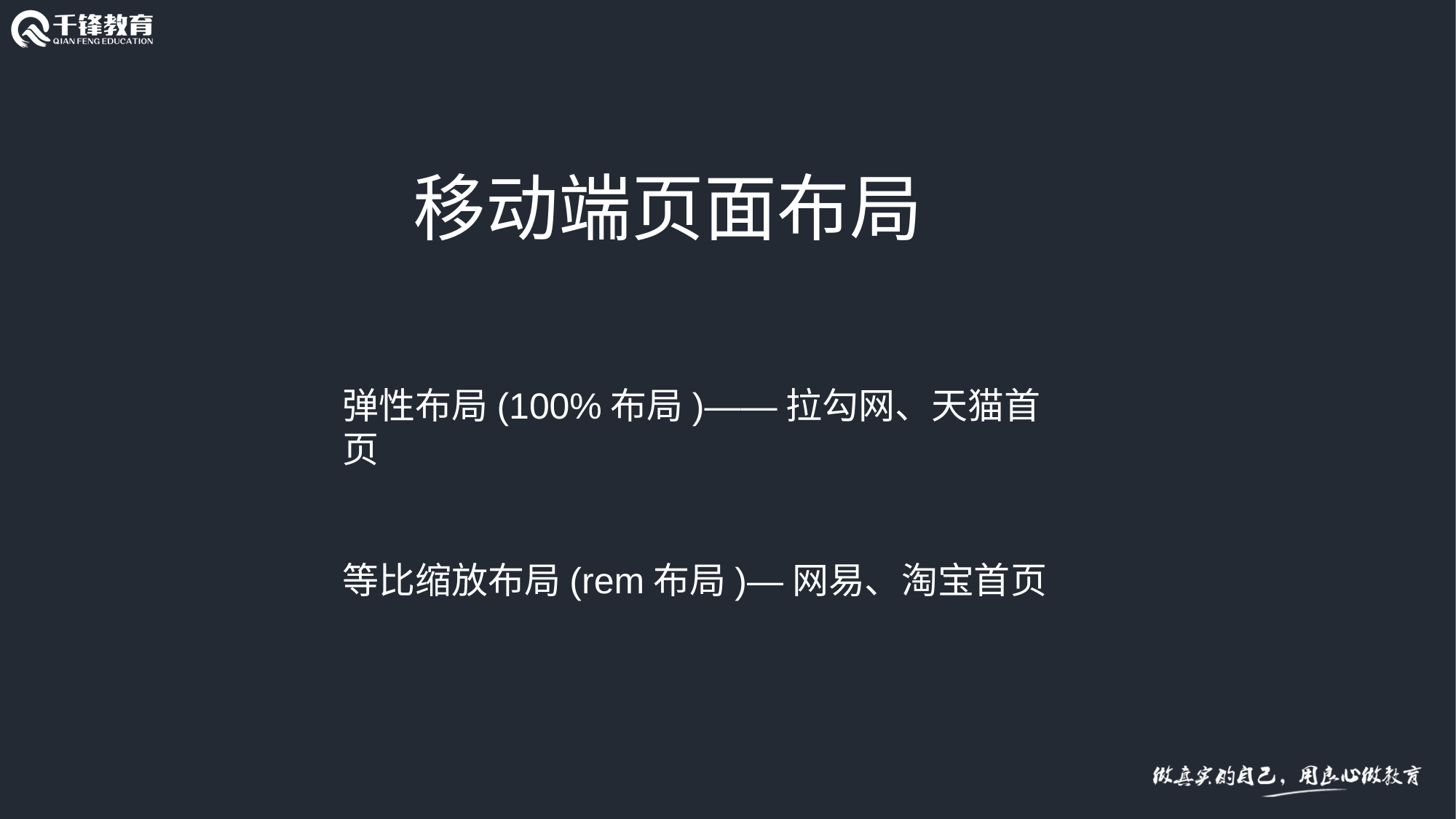

移动端页面布局
弹性布局(100%布局)——拉勾⽹、天猫首页

等比缩放布局(rem布局)—网易、淘宝首页